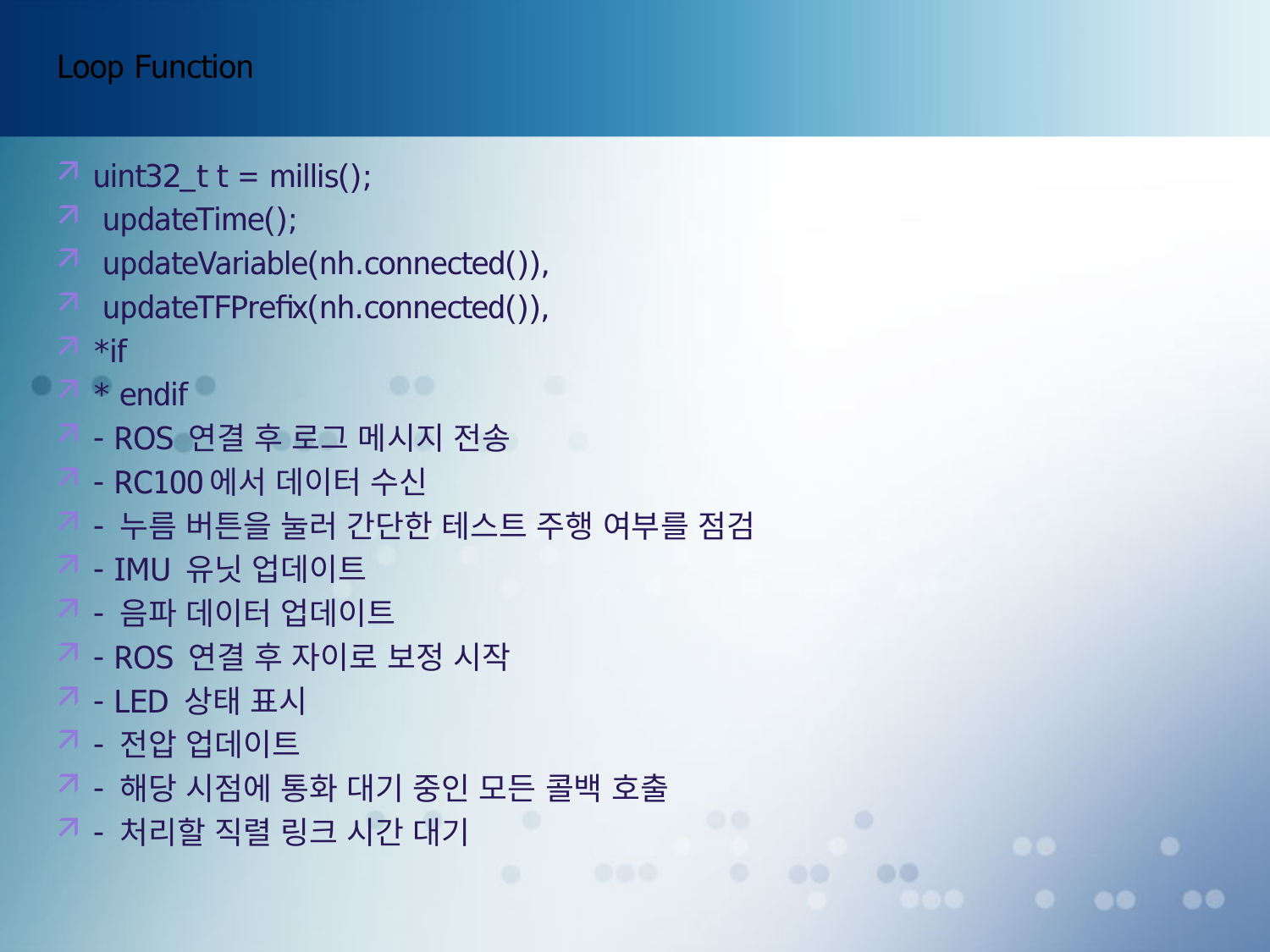

# Loop Function
uint32_t t = millis();
 updateTime();
 updateVariable(nh.connected()),
 updateTFPrefix(nh.connected()),
*if
* endif
- ROS 연결 후 로그 메시지 전송
- RC100에서 데이터 수신
- 누름 버튼을 눌러 간단한 테스트 주행 여부를 점검
- IMU 유닛 업데이트
- 음파 데이터 업데이트
- ROS 연결 후 자이로 보정 시작
- LED 상태 표시
- 전압 업데이트
- 해당 시점에 통화 대기 중인 모든 콜백 호출
- 처리할 직렬 링크 시간 대기